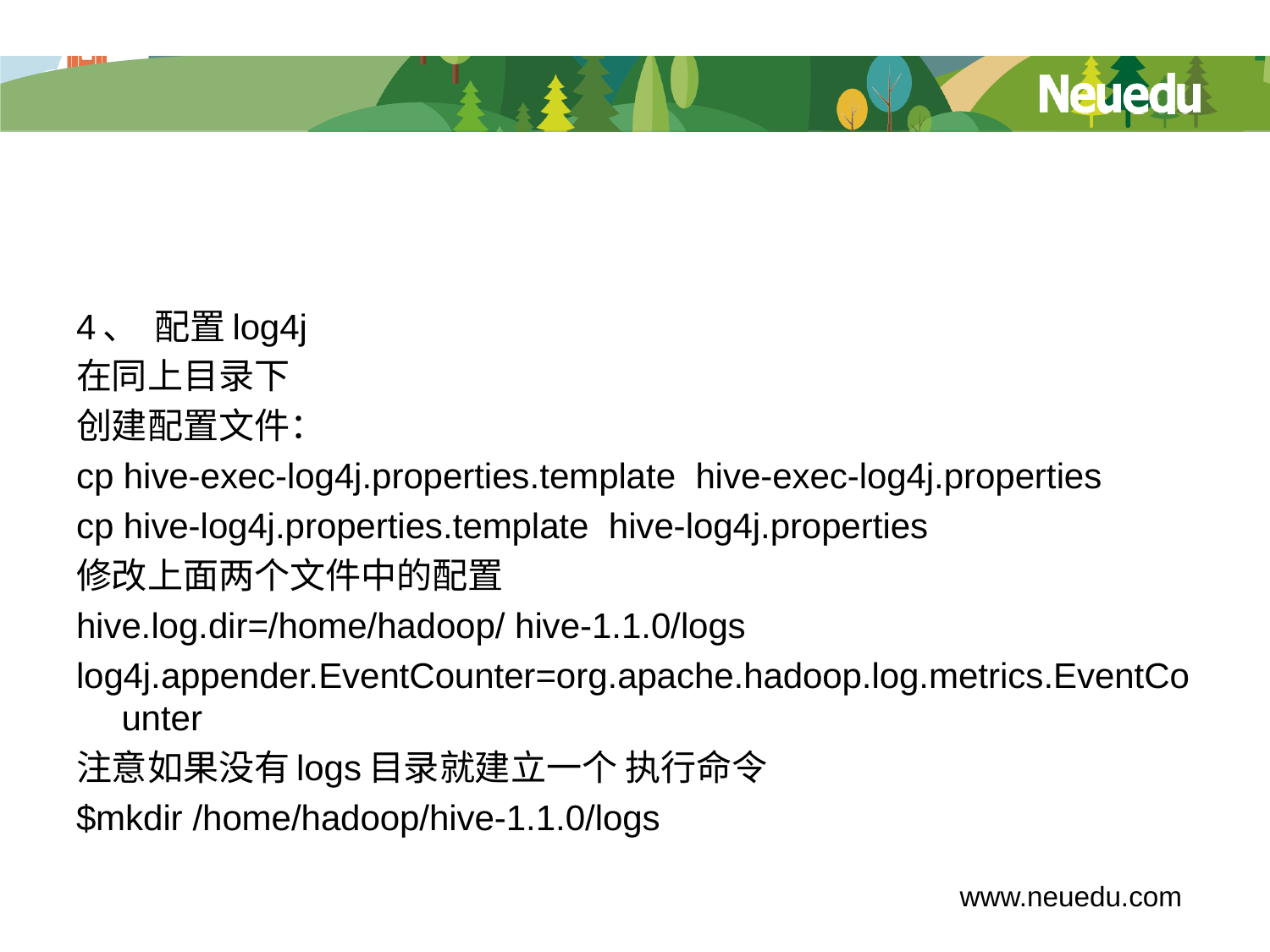

#
4、  配置log4j
在同上目录下
创建配置文件：
cp hive-exec-log4j.properties.template  hive-exec-log4j.properties
cp hive-log4j.properties.template  hive-log4j.properties
修改上面两个文件中的配置
hive.log.dir=/home/hadoop/ hive-1.1.0/logs
log4j.appender.EventCounter=org.apache.hadoop.log.metrics.EventCounter
注意如果没有logs目录就建立一个 执行命令
$mkdir /home/hadoop/hive-1.1.0/logs